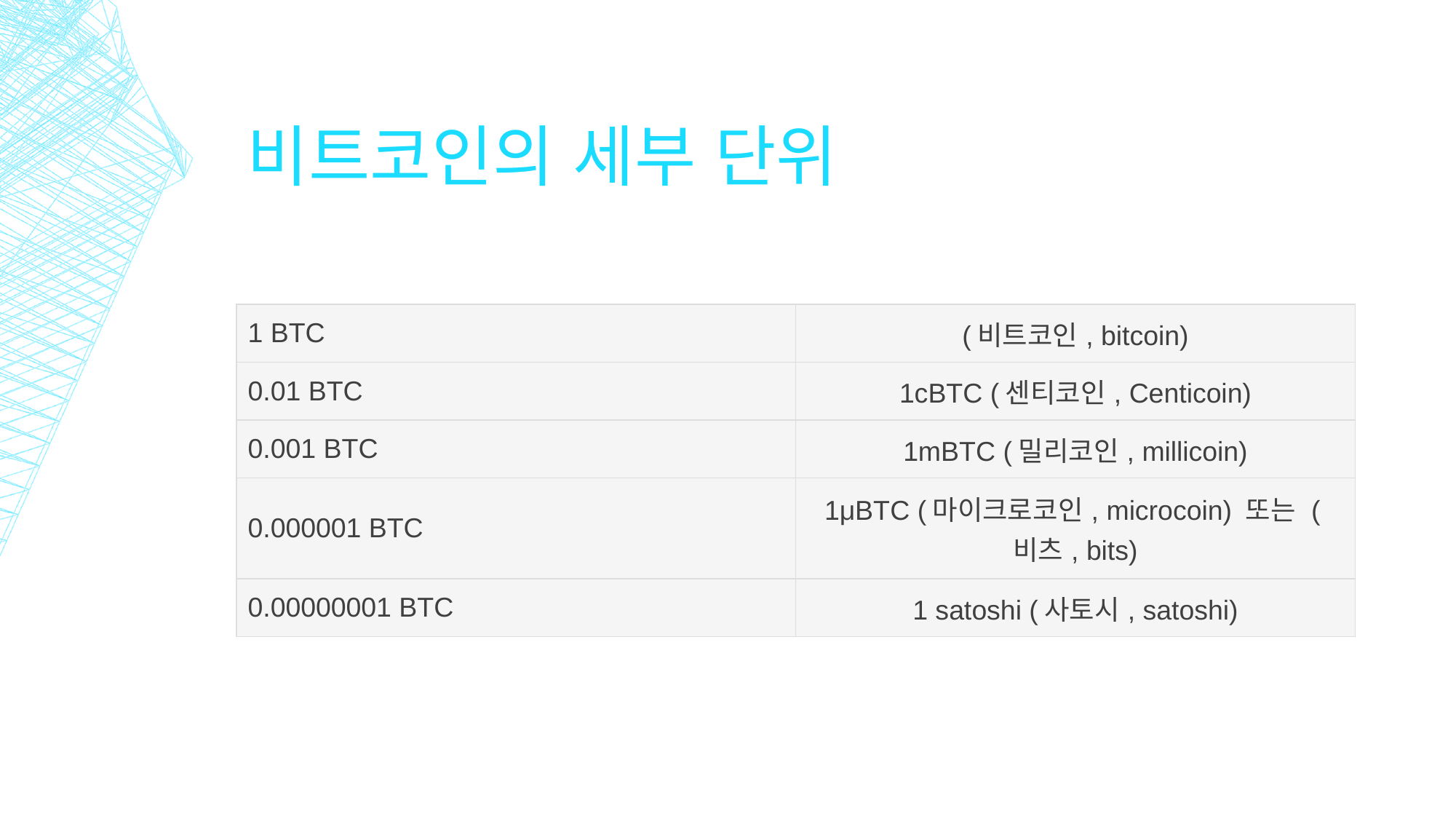

# 비트코인의 세부 단위
| 1 BTC | (비트코인, bitcoin) |
| --- | --- |
| 0.01 BTC | 1cBTC (센티코인, Centicoin) |
| 0.001 BTC | 1mBTC (밀리코인, millicoin) |
| 0.000001 BTC | 1μBTC (마이크로코인, microcoin) 또는 (비츠, bits) |
| 0.00000001 BTC | 1 satoshi (사토시, satoshi) |